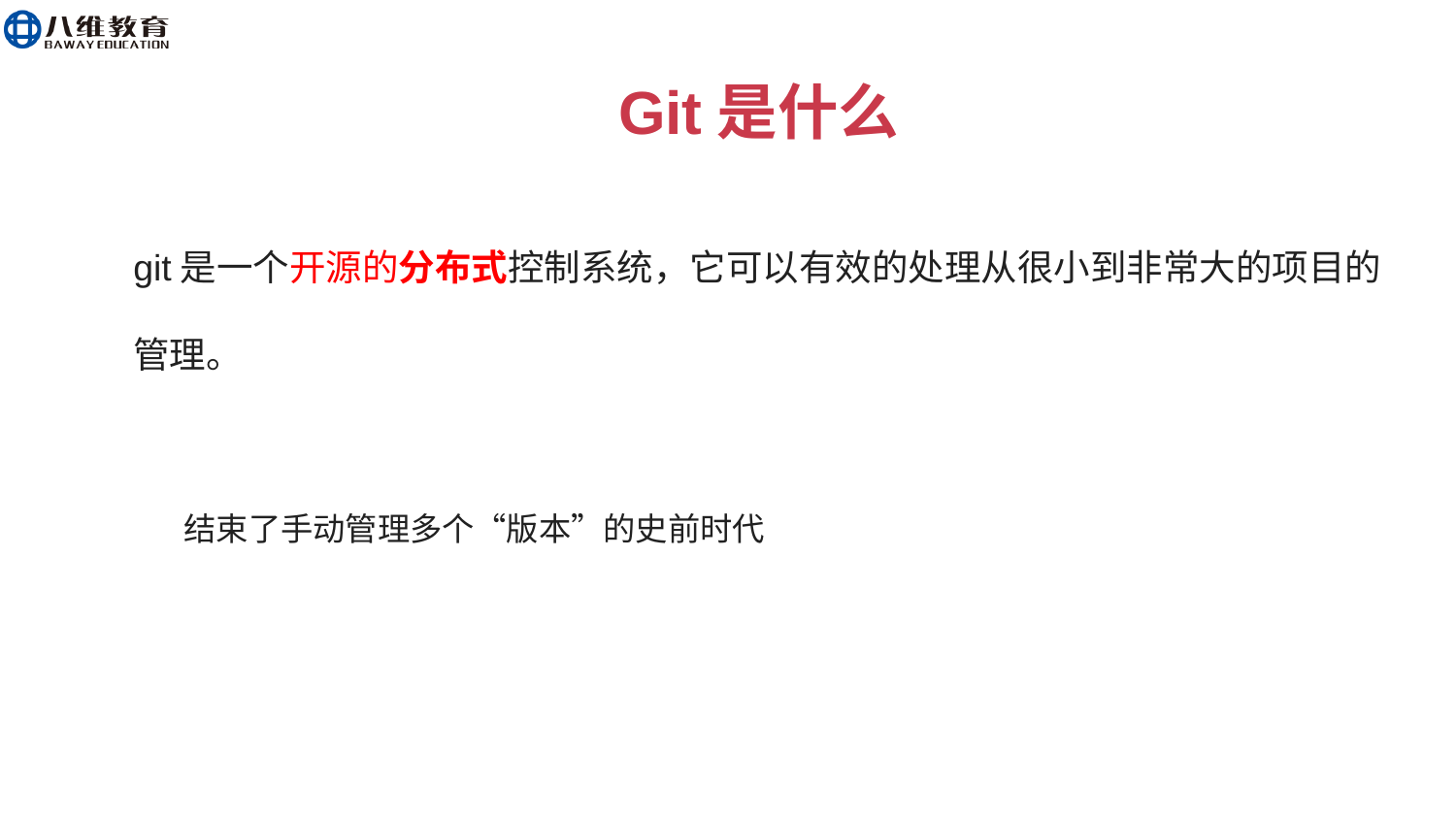

Git是什么
git是一个开源的分布式控制系统，它可以有效的处理从很小到非常大的项目的管理。

结束了手动管理多个“版本”的史前时代